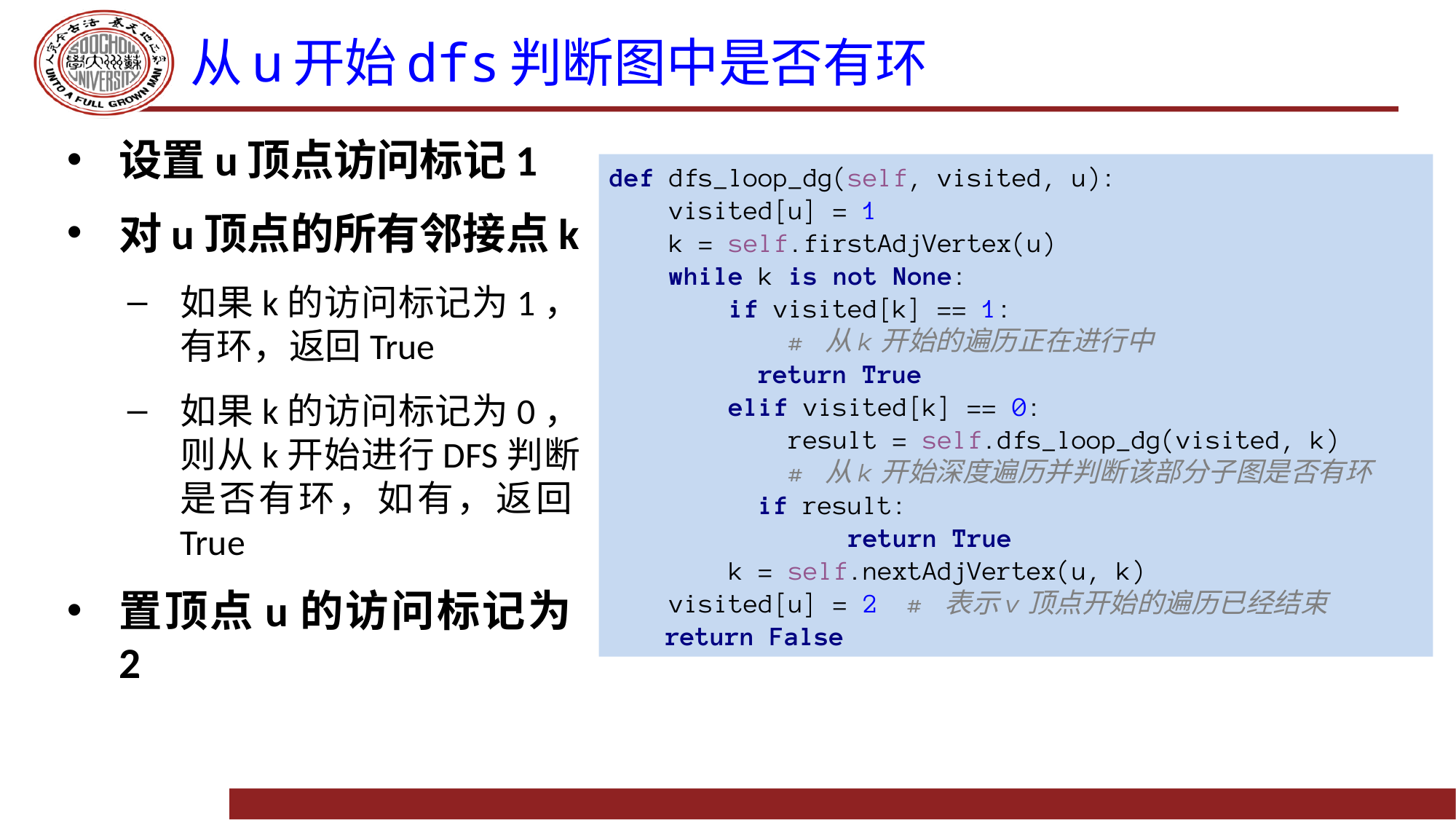

# 从u开始dfs判断图中是否有环
设置u顶点访问标记1
对u顶点的所有邻接点k
如果k的访问标记为1，有环，返回True
如果k的访问标记为0，则从k开始进行DFS判断是否有环，如有，返回True
置顶点u的访问标记为2

def dfs_loop_dg(self, visited, u):
    visited[u] = 1
    k = self.firstAdjVertex(u)
    while k is not None:
        if visited[k] == 1:
            # 从k开始的遍历正在进行中
                       return True
        elif visited[k] == 0:
            result = self.dfs_loop_dg(visited, k)
            # 从k开始深度遍历并判断该部分子图是否有环
                       if result:
                return True
        k = self.nextAdjVertex(u, k)
    visited[u] = 2  # 表示v顶点开始的遍历已经结束
        return False